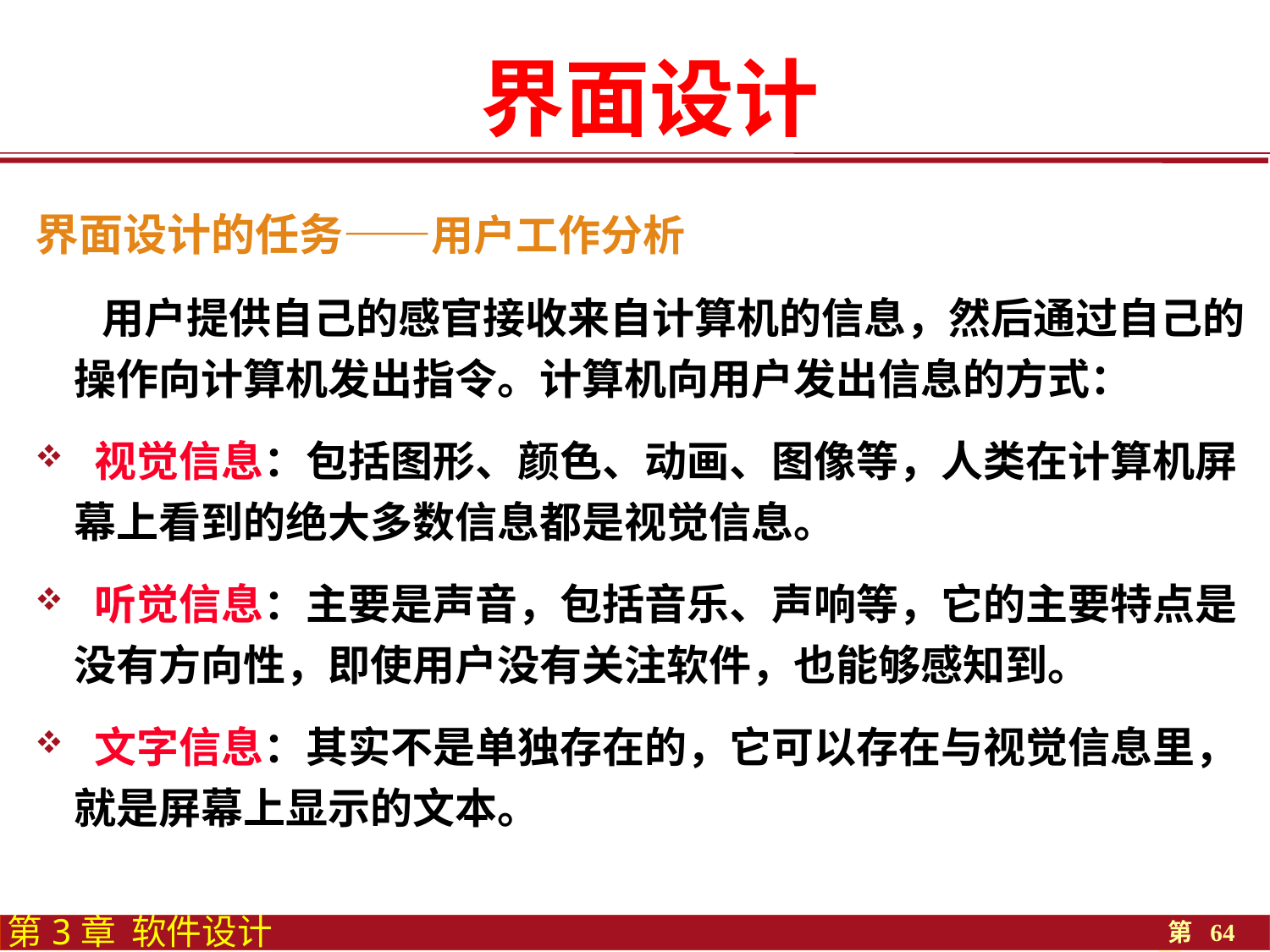

界面设计
界面设计的任务——用户工作分析
      用户提供自己的感官接收来自计算机的信息，然后通过自己的操作向计算机发出指令。计算机向用户发出信息的方式：
 视觉信息：包括图形、颜色、动画、图像等，人类在计算机屏幕上看到的绝大多数信息都是视觉信息。
 听觉信息：主要是声音，包括音乐、声响等，它的主要特点是没有方向性，即使用户没有关注软件，也能够感知到。
 文字信息：其实不是单独存在的，它可以存在与视觉信息里，就是屏幕上显示的文本。